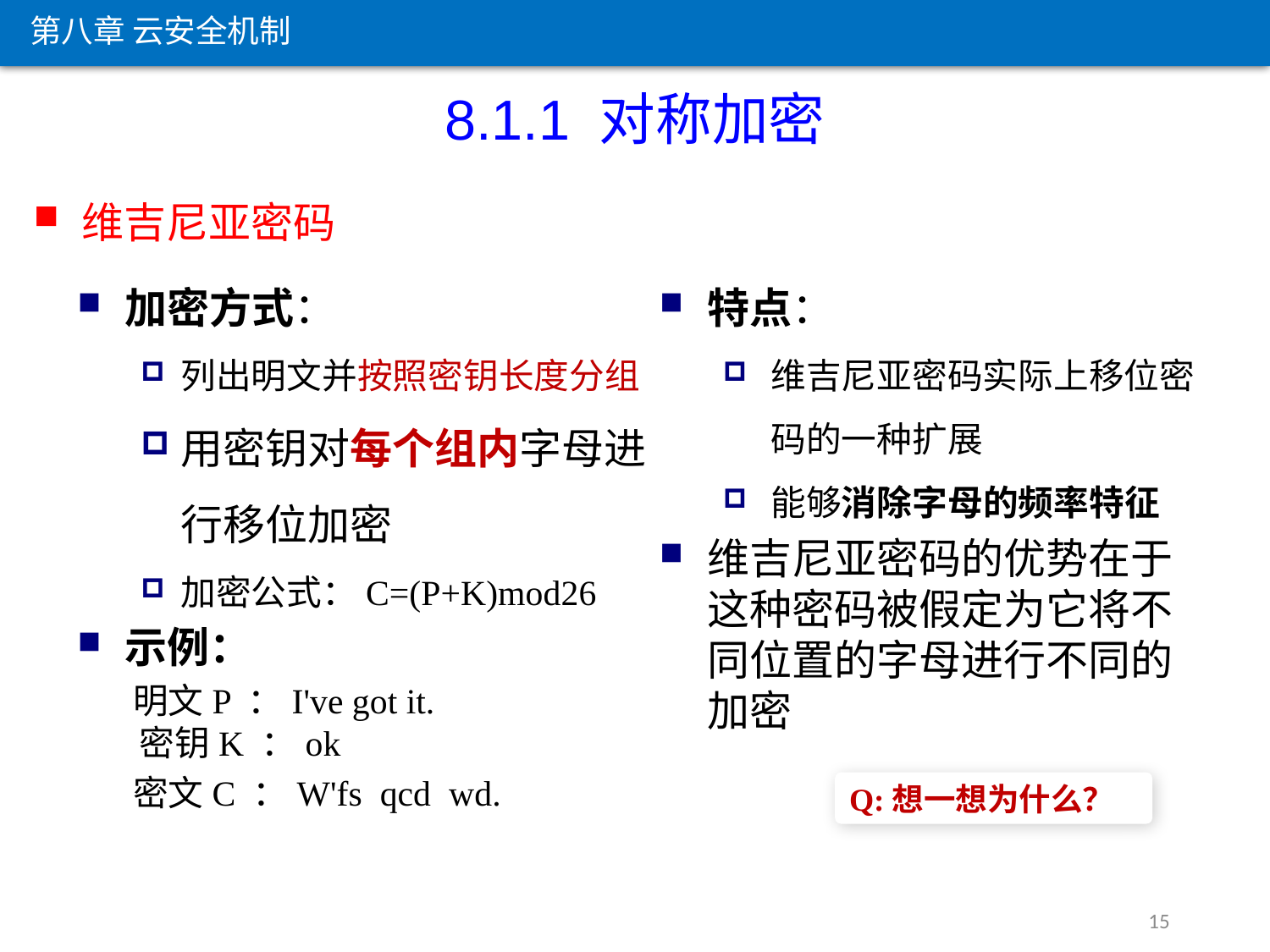

第八章 云安全机制
8.1.1 对称加密
维吉尼亚密码
加密方式：
列出明文并按照密钥长度分组
用密钥对每个组内字母进行移位加密
加密公式：C=(P+K)mod26
示例：
      明文P ：I've got it.
      密钥K ：ok
      密文C ：W'fs qcd wd.
特点：
维吉尼亚密码实际上移位密码的一种扩展
能够消除字母的频率特征
维吉尼亚密码的优势在于这种密码被假定为它将不同位置的字母进行不同的加密
Q:想一想为什么？
15